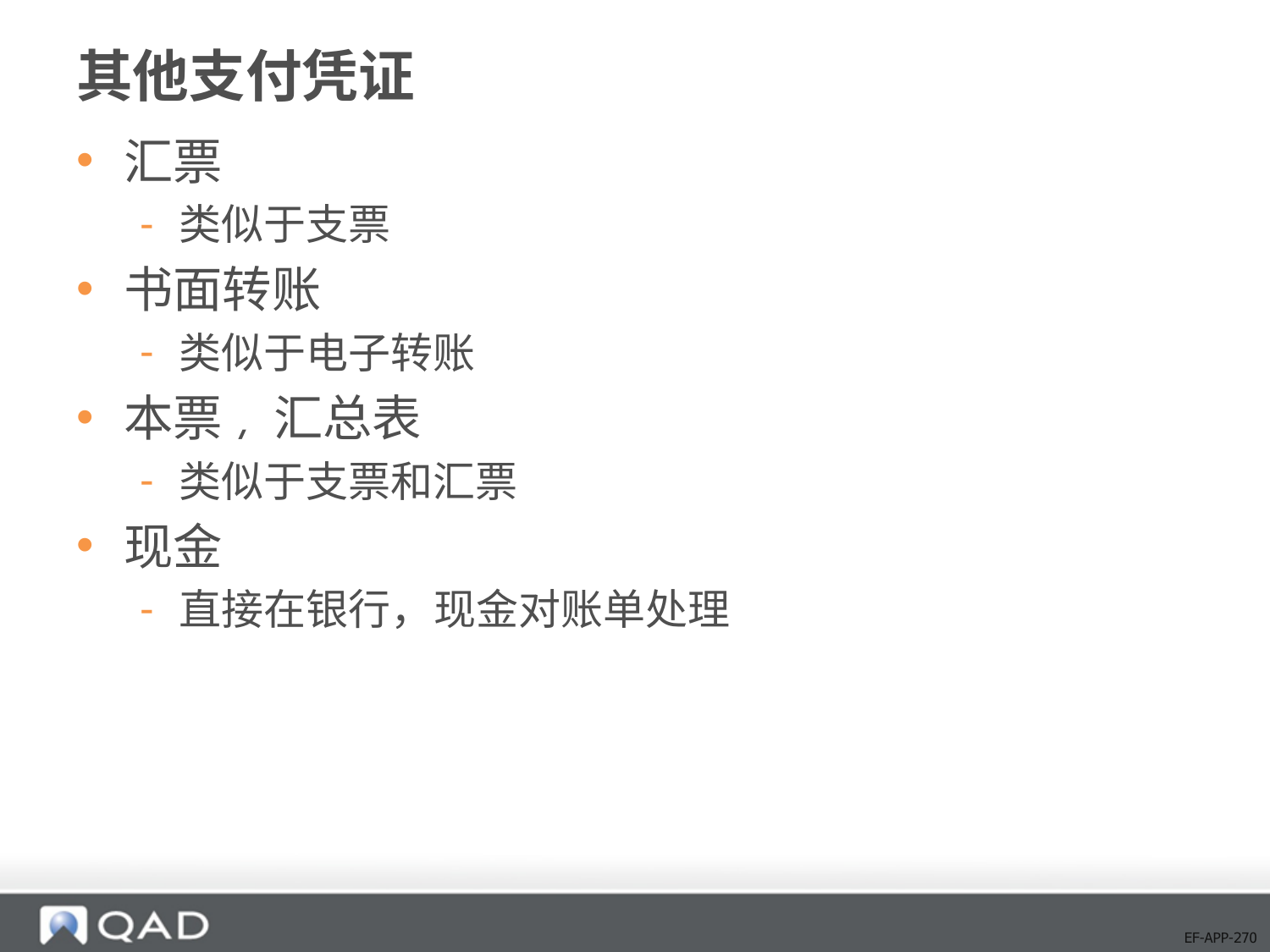

# 其他支付凭证
汇票
类似于支票
书面转账
类似于电子转账
本票, 汇总表
类似于支票和汇票
现金
直接在银行，现金对账单处理
EF-APP-270